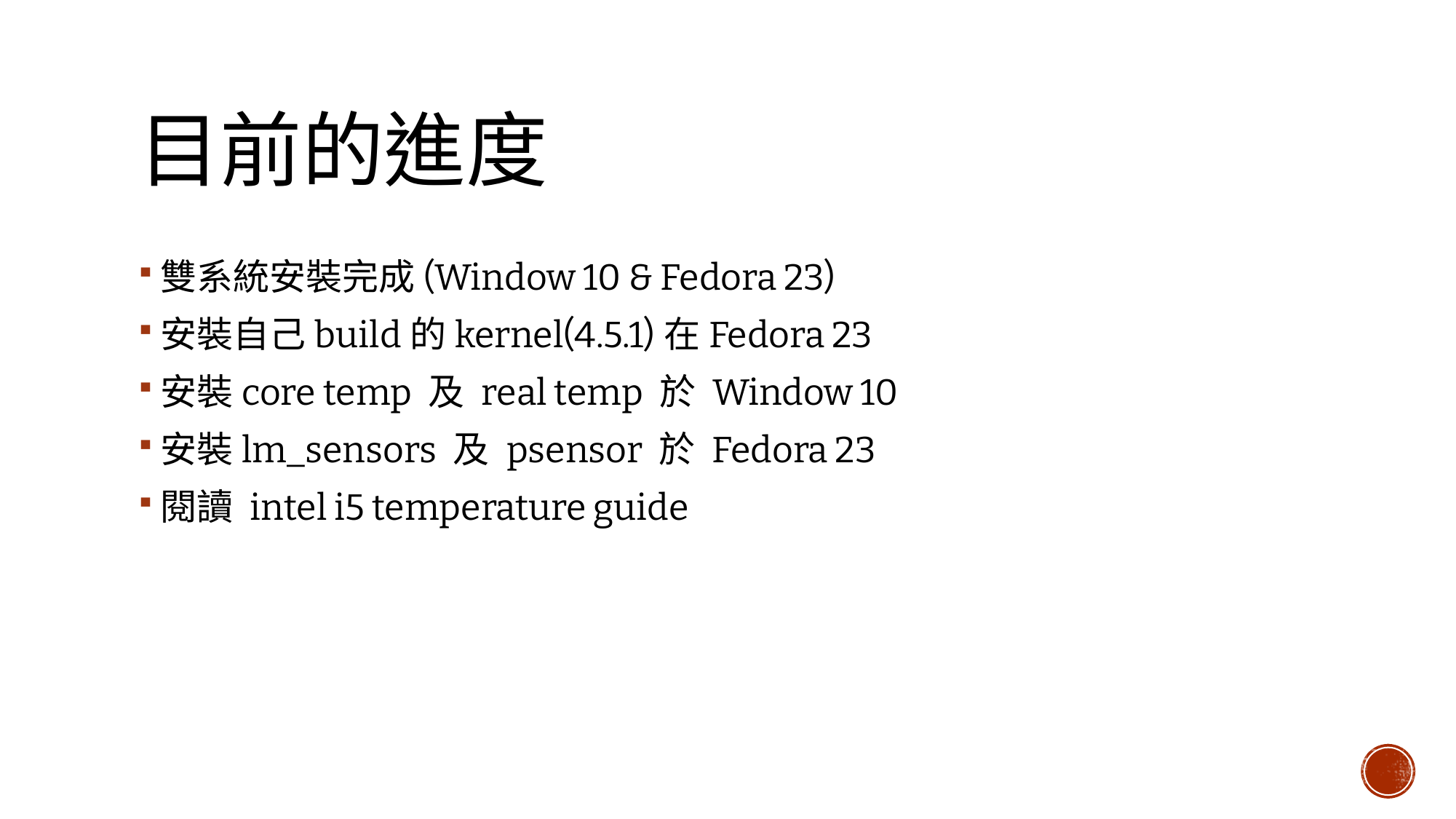

# 目前的進度
雙系統安裝完成(Window 10 & Fedora 23)
安裝自己build的kernel(4.5.1)在Fedora 23
安裝core temp 及 real temp 於 Window 10
安裝lm_sensors 及 psensor 於 Fedora 23
閱讀 intel i5 temperature guide